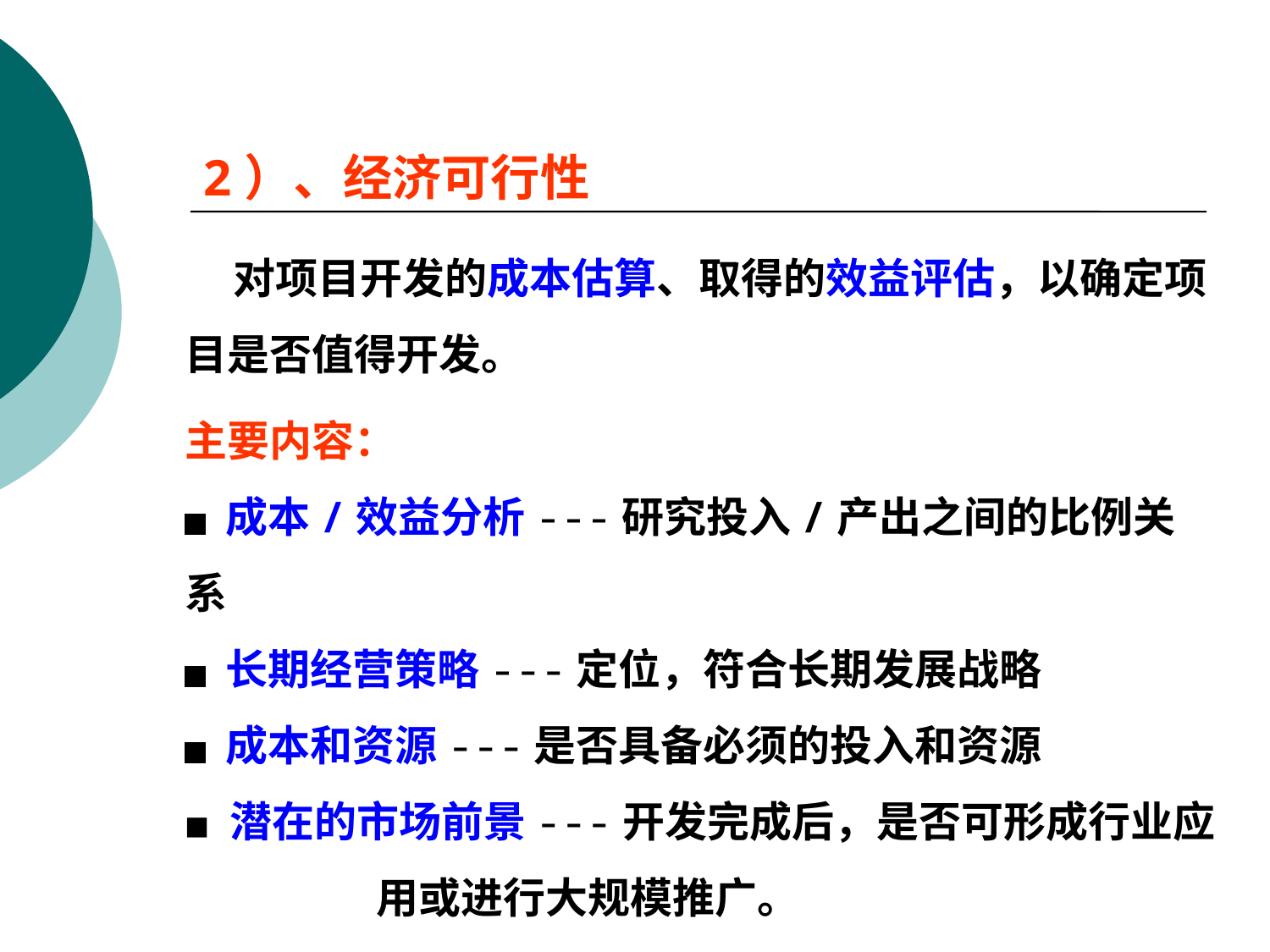

2）、经济可行性
    对项目开发的成本估算、取得的效益评估，以确定项目是否值得开发。
主要内容：
█ 成本/效益分析---研究投入/产出之间的比例关系
█ 长期经营策略---定位，符合长期发展战略
█ 成本和资源---是否具备必须的投入和资源
■ 潜在的市场前景---开发完成后，是否可形成行业应
                   用或进行大规模推广。